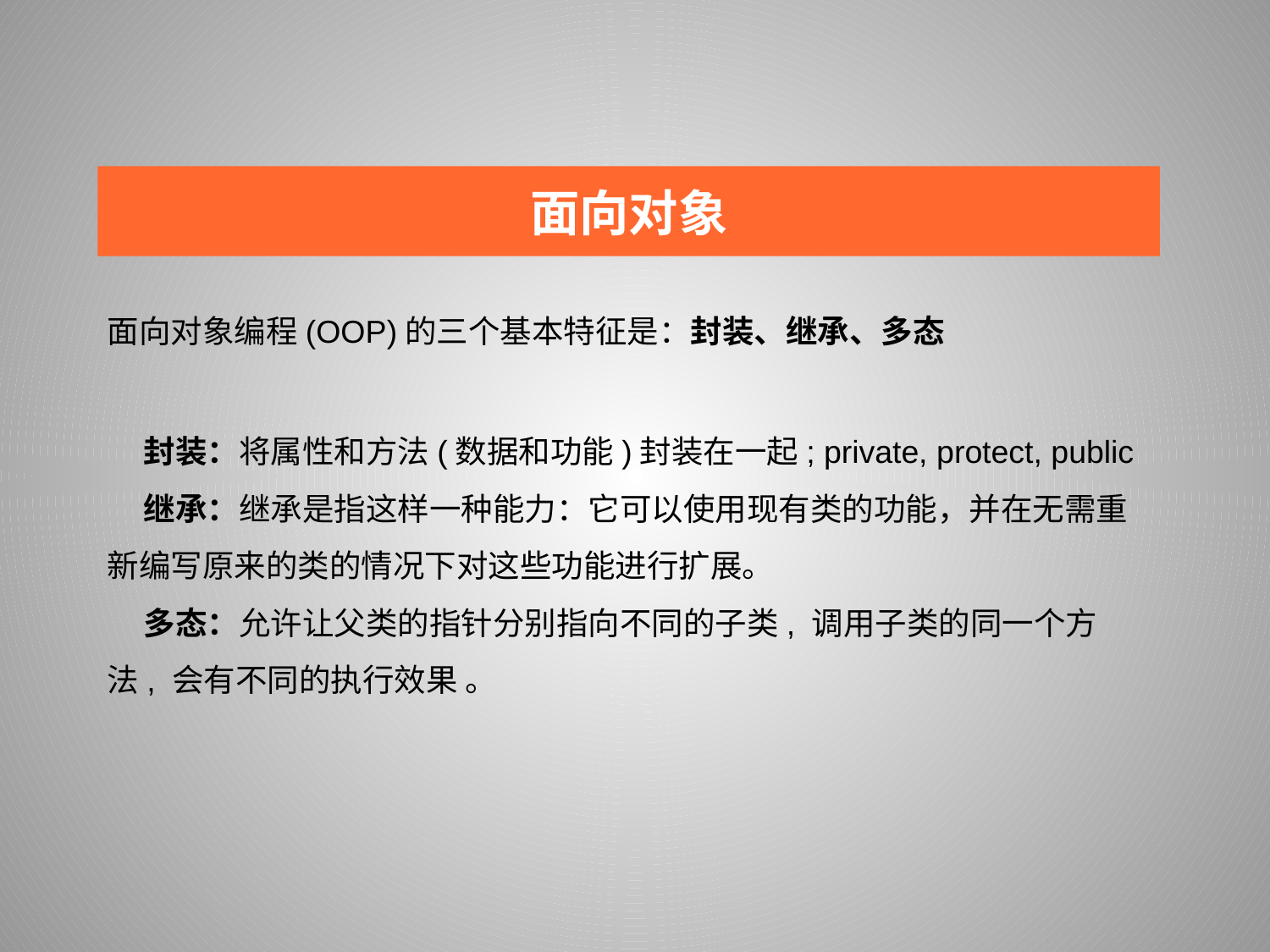

面向对象
面向对象编程(OOP)的三个基本特征是：封装、继承、多态

    封装：将属性和方法(数据和功能)封装在一起; private, protect, public
    继承：继承是指这样一种能力：它可以使用现有类的功能，并在无需重新编写原来的类的情况下对这些功能进行扩展。
    多态：允许让父类的指针分别指向不同的子类, 调用子类的同一个方法, 会有不同的执行效果 。